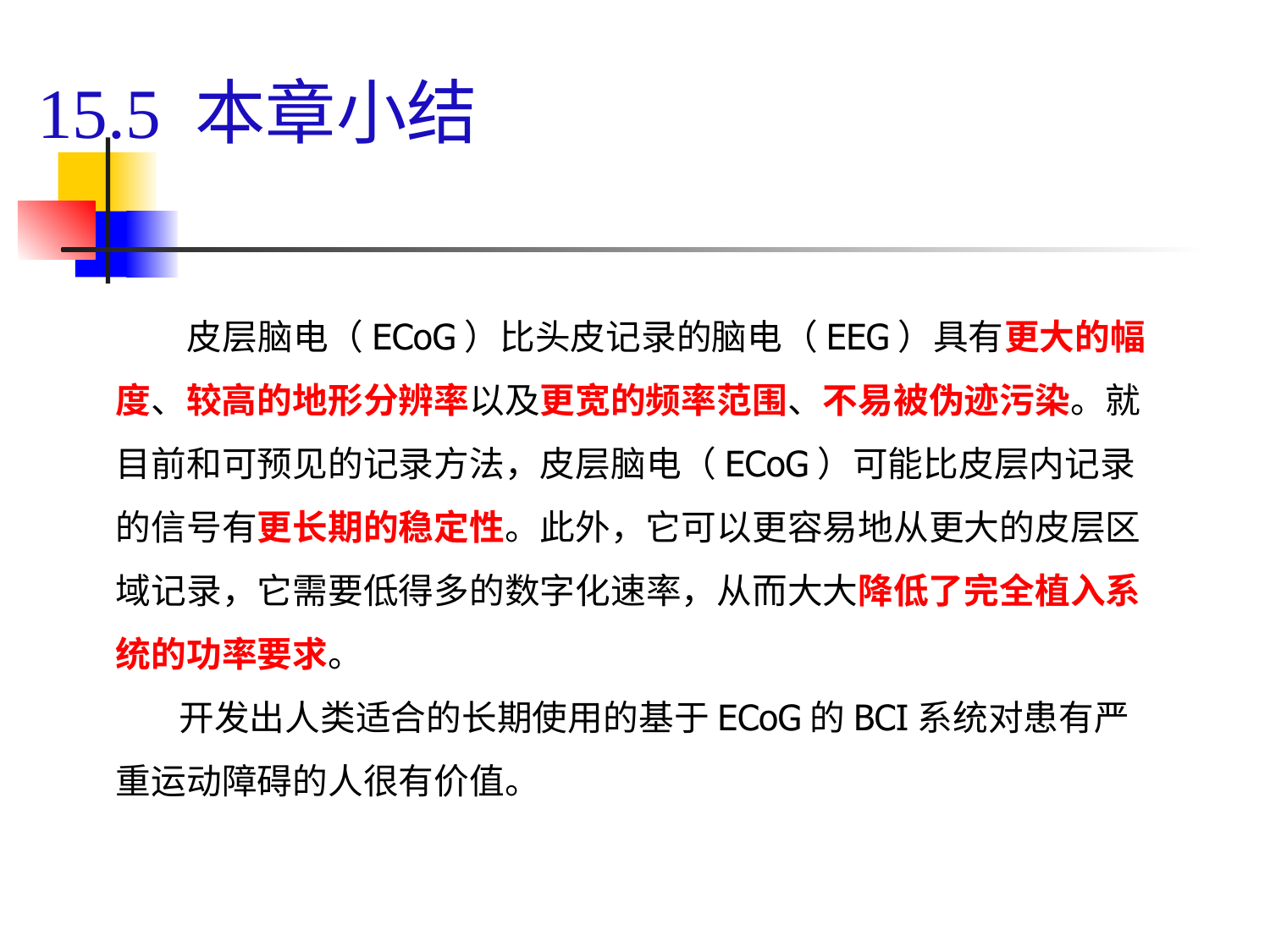

# 15.5 本章小结
        皮层脑电（ECoG）比头皮记录的脑电（EEG）具有更大的幅度、较高的地形分辨率以及更宽的频率范围、不易被伪迹污染。就目前和可预见的记录方法，皮层脑电（ECoG）可能比皮层内记录的信号有更长期的稳定性。此外，它可以更容易地从更大的皮层区域记录，它需要低得多的数字化速率，从而大大降低了完全植入系统的功率要求。
       开发出人类适合的长期使用的基于ECoG的BCI系统对患有严重运动障碍的人很有价值。